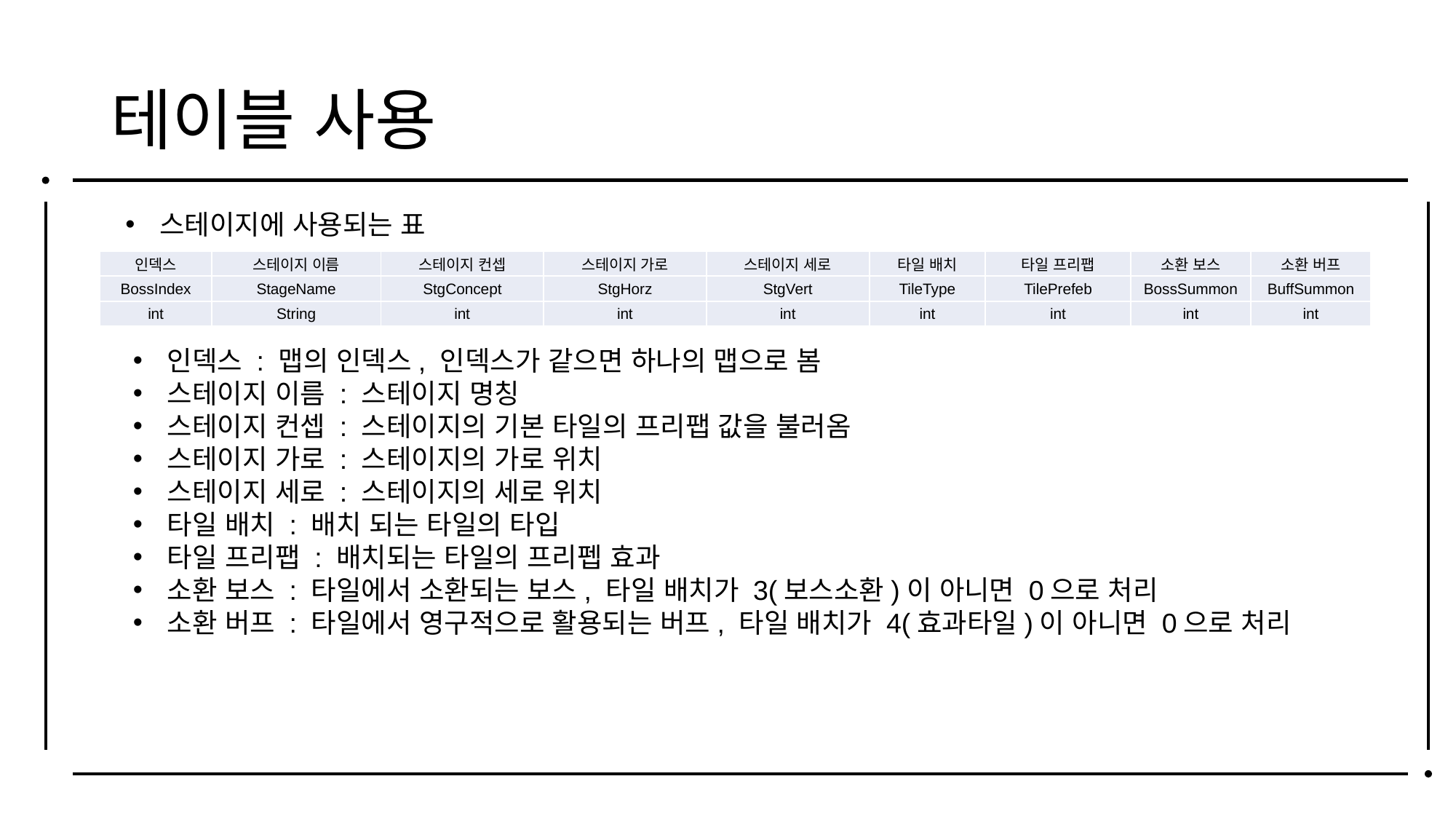

# 테이블 사용
스테이지에 사용되는 표
| 인덱스 | 스테이지 이름 | 스테이지 컨셉 | 스테이지 가로 | 스테이지 세로 | 타일 배치 | 타일 프리팹 | 소환 보스 | 소환 버프 |
| --- | --- | --- | --- | --- | --- | --- | --- | --- |
| BossIndex | StageName | StgConcept | StgHorz | StgVert | TileType | TilePrefeb | BossSummon | BuffSummon |
| int | String | int | int | int | int | int | int | int |
인덱스 : 맵의 인덱스, 인덱스가 같으면 하나의 맵으로 봄
스테이지 이름 : 스테이지 명칭
스테이지 컨셉 : 스테이지의 기본 타일의 프리팹 값을 불러옴
스테이지 가로 : 스테이지의 가로 위치
스테이지 세로 : 스테이지의 세로 위치
타일 배치 : 배치 되는 타일의 타입
타일 프리팹 : 배치되는 타일의 프리펩 효과
소환 보스 : 타일에서 소환되는 보스, 타일 배치가 3(보스소환)이 아니면 0으로 처리
소환 버프 : 타일에서 영구적으로 활용되는 버프, 타일 배치가 4(효과타일)이 아니면 0으로 처리